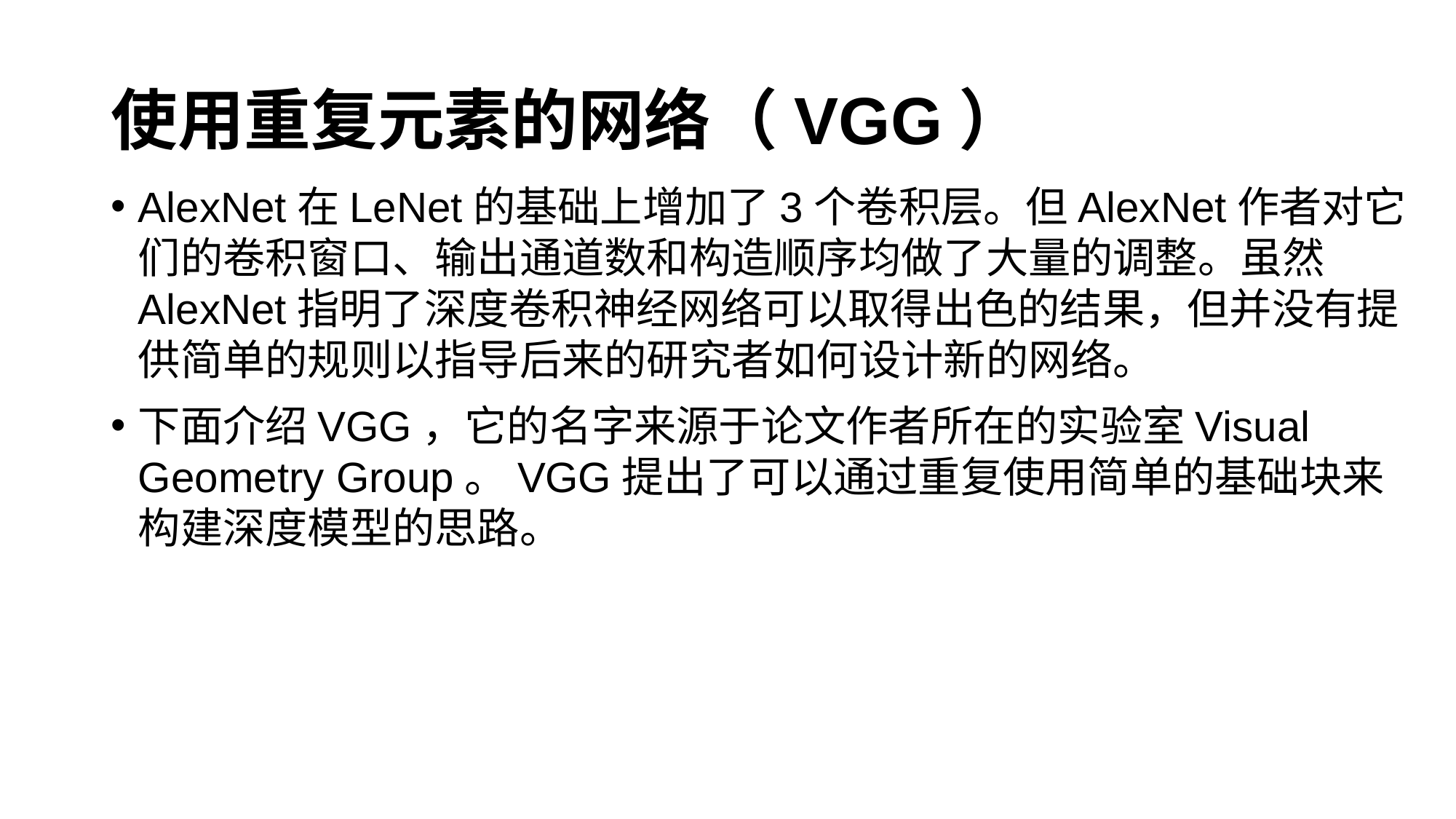

# 使用重复元素的网络（VGG）
AlexNet在LeNet的基础上增加了3个卷积层。但AlexNet作者对它们的卷积窗口、输出通道数和构造顺序均做了大量的调整。虽然AlexNet指明了深度卷积神经网络可以取得出色的结果，但并没有提供简单的规则以指导后来的研究者如何设计新的网络。
下面介绍VGG，它的名字来源于论文作者所在的实验室Visual Geometry Group。VGG提出了可以通过重复使用简单的基础块来构建深度模型的思路。